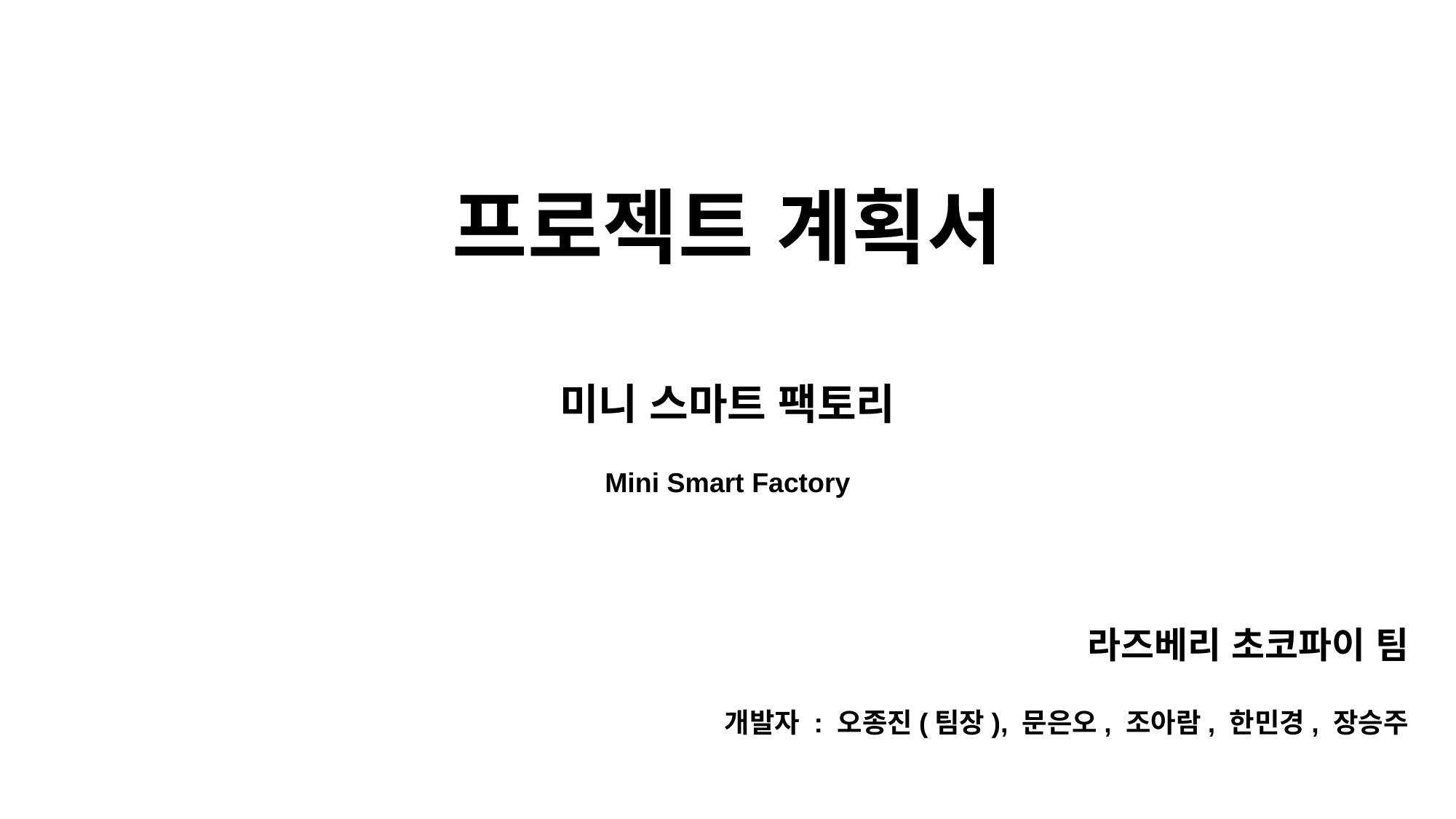

프로젝트 계획서
미니 스마트 팩토리
Mini Smart Factory
라즈베리 초코파이 팀
개발자 : 오종진(팀장), 문은오, 조아람, 한민경, 장승주